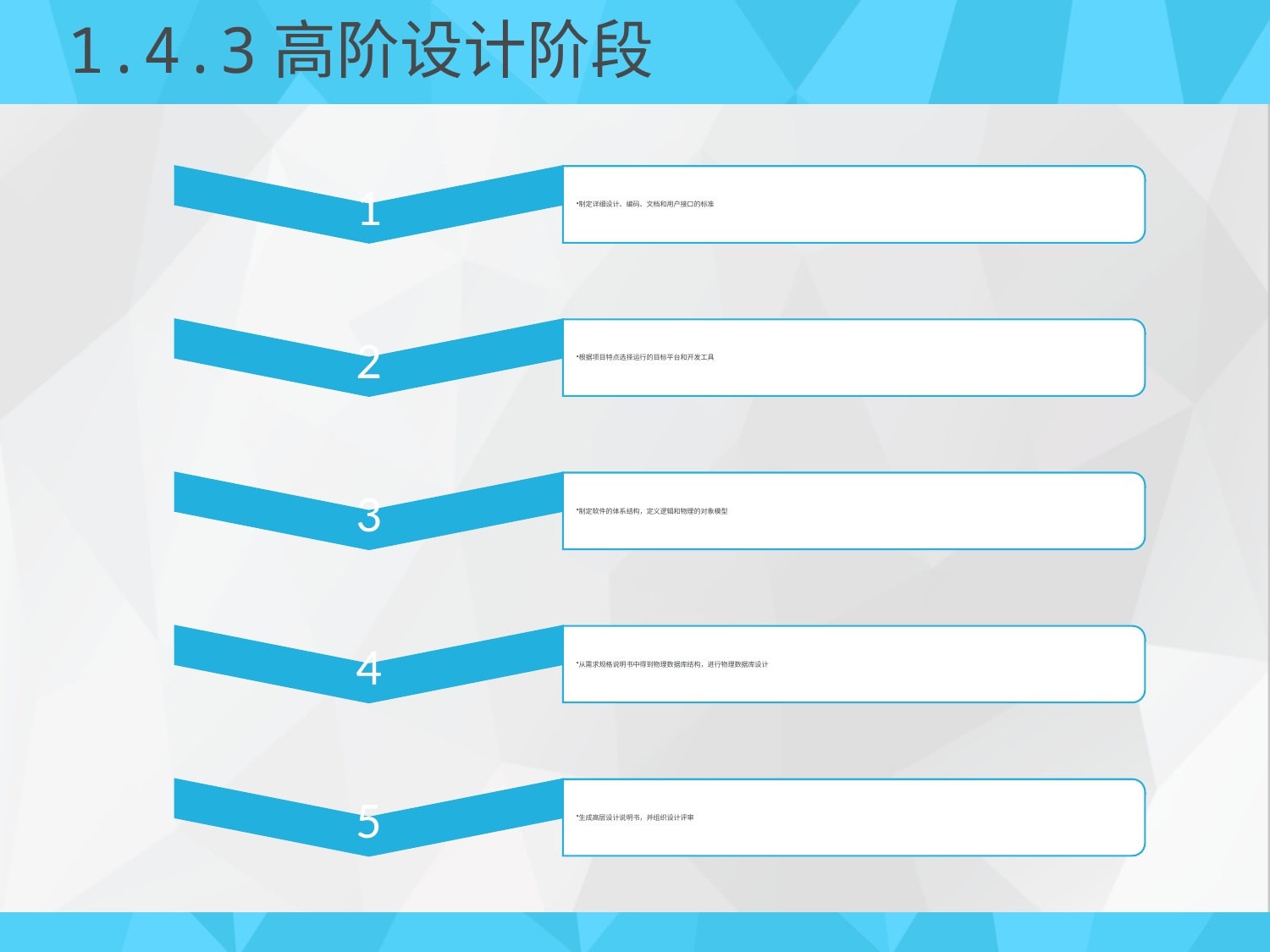

# 1.4.3高阶设计阶段
1
制定详细设计、编码、文档和用户接口的标准
2
根据项目特点选择运行的目标平台和开发工具
3
制定软件的体系结构，定义逻辑和物理的对象模型
生成高层设计说明书，并组织设计评审
从需求规格说明书中得到物理数据库结构，进行物理数据库设计
4
5